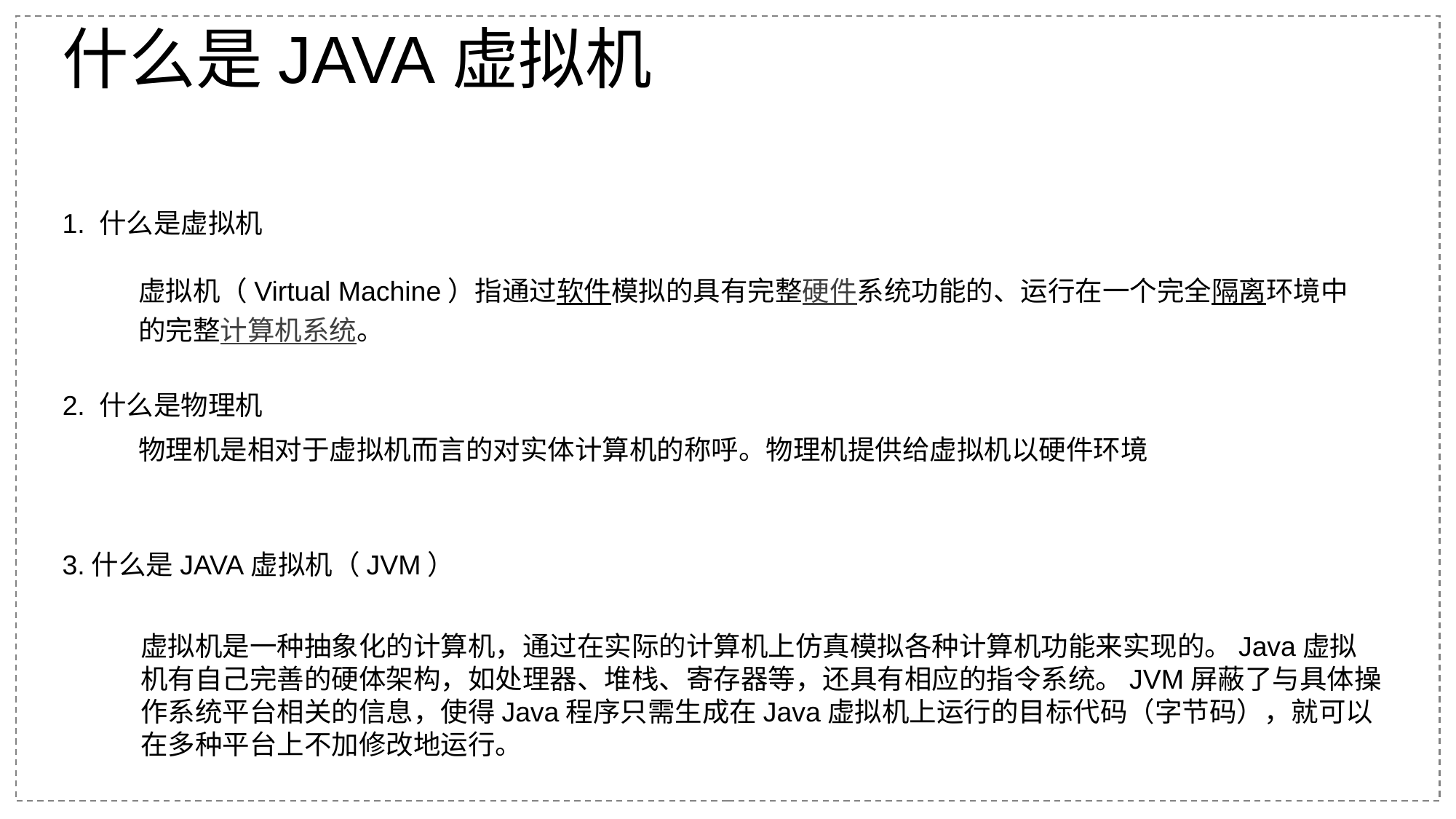

# 什么是JAVA虚拟机
1. 什么是虚拟机
虚拟机（Virtual Machine）指通过软件模拟的具有完整硬件系统功能的、运行在一个完全隔离环境中的完整计算机系统。
2. 什么是物理机
物理机是相对于虚拟机而言的对实体计算机的称呼。物理机提供给虚拟机以硬件环境
3.什么是JAVA虚拟机（JVM）
虚拟机是一种抽象化的计算机，通过在实际的计算机上仿真模拟各种计算机功能来实现的。Java虚拟机有自己完善的硬体架构，如处理器、堆栈、寄存器等，还具有相应的指令系统。JVM屏蔽了与具体操作系统平台相关的信息，使得Java程序只需生成在Java虚拟机上运行的目标代码（字节码），就可以在多种平台上不加修改地运行。